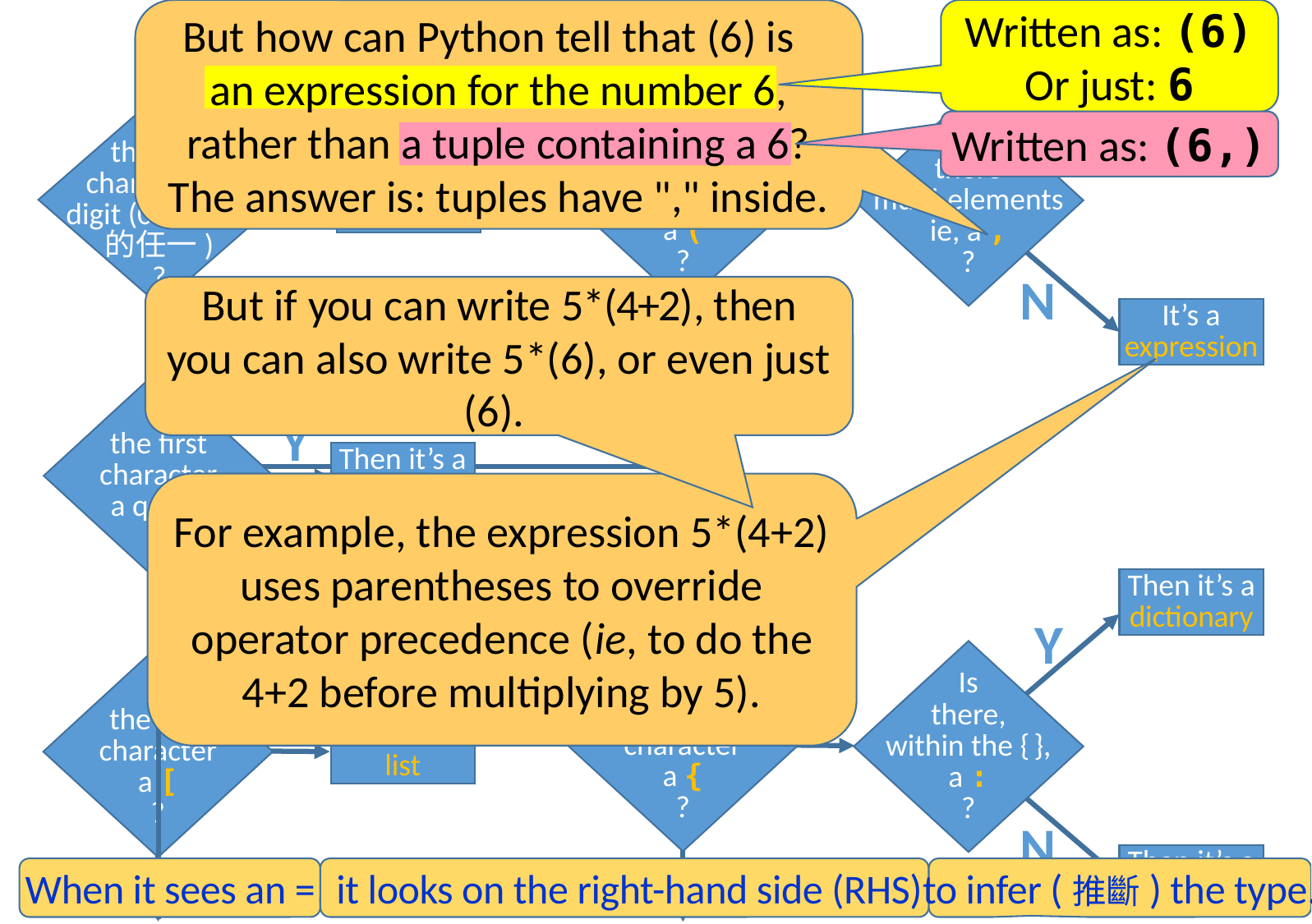

But how can Python tell that (6) is   an expression for the number 6, rather than a tuple containing a 6?
The answer is: tuples have "," inside.
Written as: (6) Or just: 6
N
Is
the first
character
a (
?
Then it’s a tuple
Y

Is
the first
character a
digit (0到9中
的任一)
?
Y
Then it’s a number
N
Are
there
multi-elements
ie, a ,
?
Y

Written as: (6,)

N
It’s a
expression
But if you can write 5*(4+2), then you can also write 5*(6), or even just (6).

Is
the first
character
a quote
?
Y
Then it’s a
string
N
Is
the first
character
a {
?

Is
the first
character
a quote
?
It’s some other
data type
Y
Then it’s a
string
For example, the expression 5*(4+2) uses parentheses to override operator precedence (ie, to do the 4+2 before multiplying by 5).
N
Then it’s a dictionary
Y
Is
there,
within the { },
a :
?
Y
Is
the first
character
a [
?
Y
Then it’s a
list
N
Then it’s a
set
N
N
 When it sees an =
 it looks on the right-hand side (RHS)
to infer (推斷) the type.